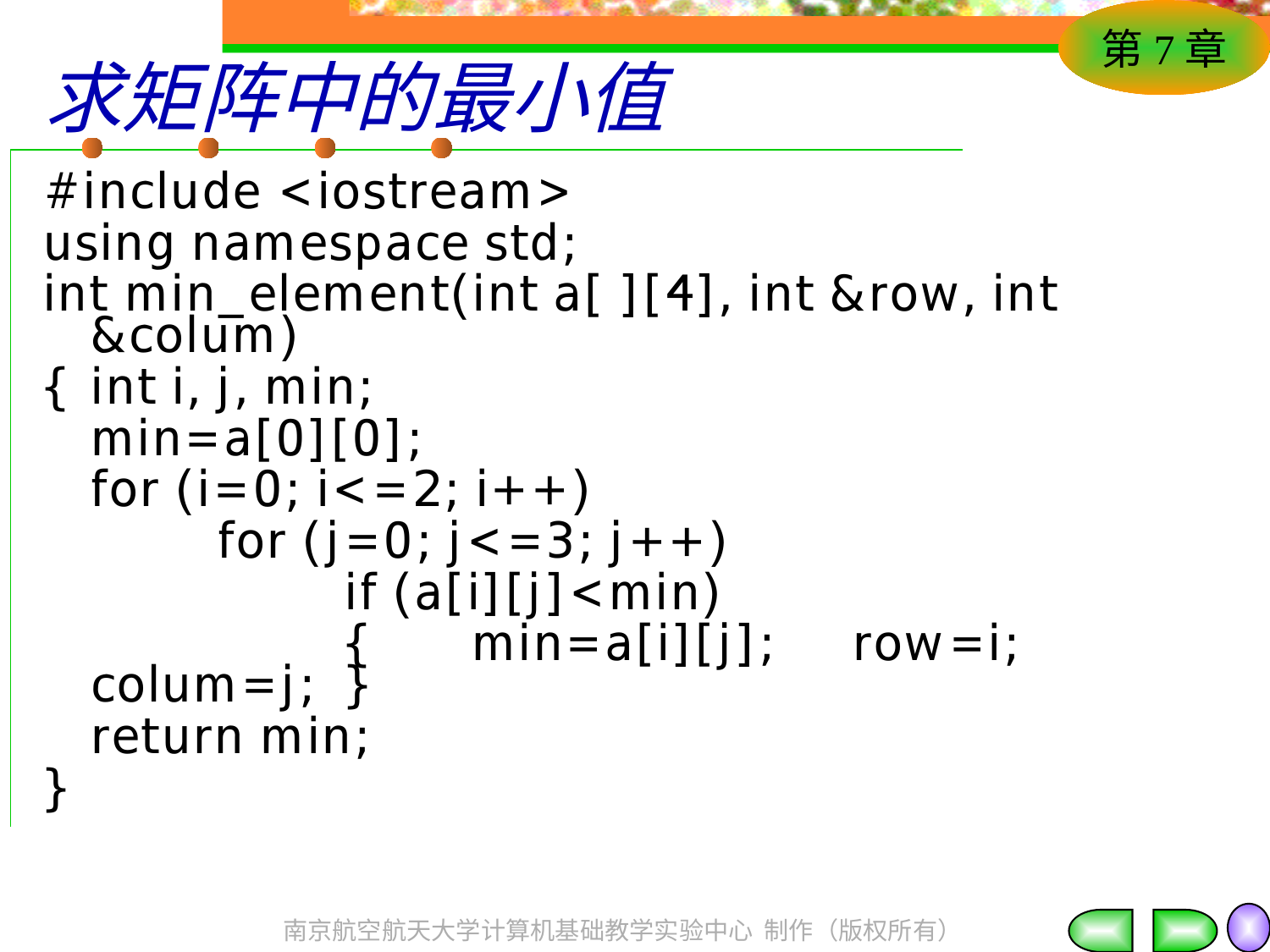

# 求矩阵中的最小值
#include <iostream>
using namespace std;
int min_element(int a[ ][4], int &row, int &colum)
{	int i, j, min;
	min=a[0][0];
	for (i=0; i<=2; i++)
		for (j=0; j<=3; j++)
			if (a[i][j]<min)
			{	min=a[i][j];	row=i;	colum=j;	}
	return min;
}